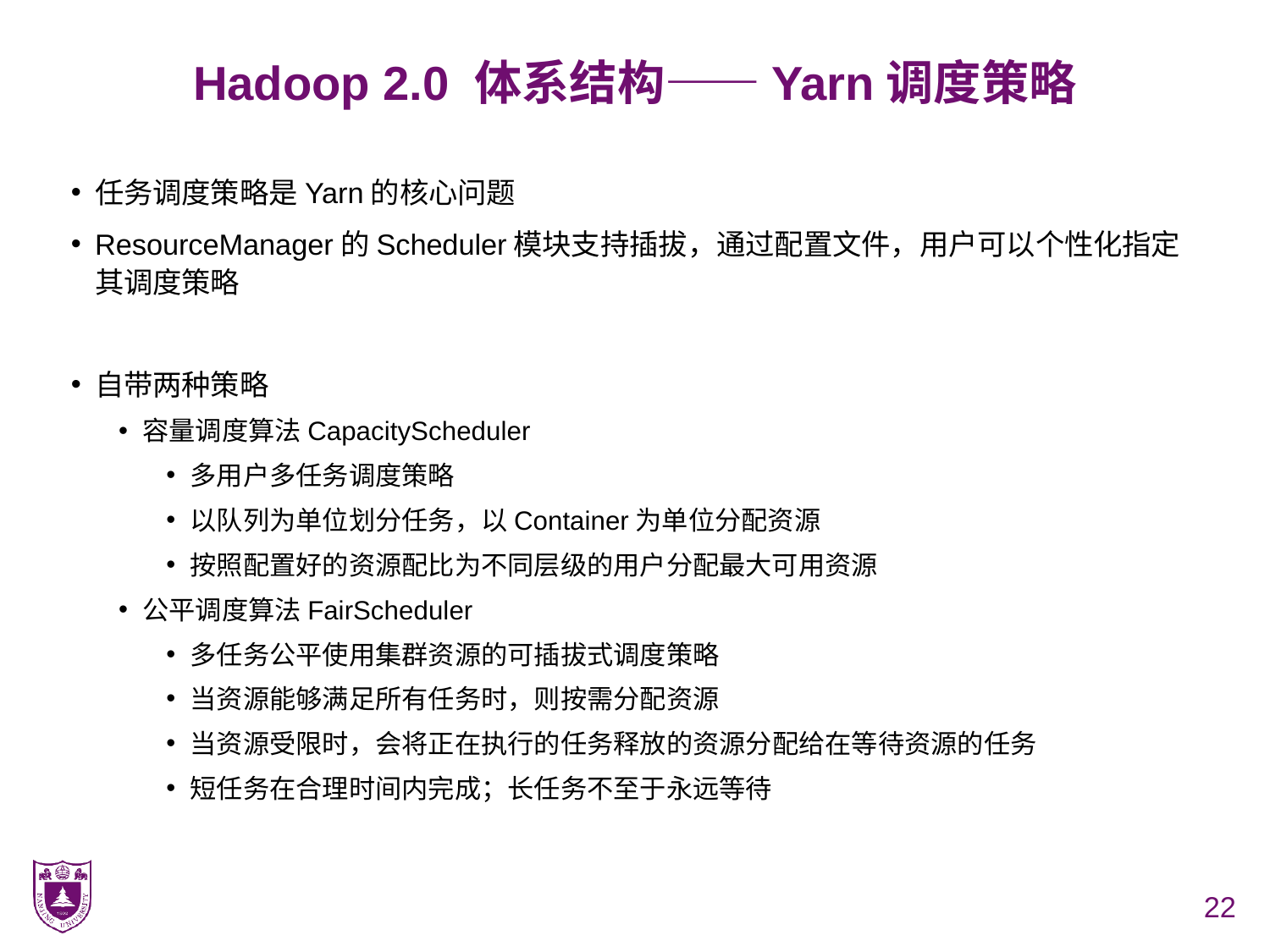

# Hadoop 2.0 体系结构——Yarn调度策略
任务调度策略是Yarn的核心问题
ResourceManager的Scheduler模块支持插拔，通过配置文件，用户可以个性化指定其调度策略

自带两种策略
容量调度算法CapacityScheduler
多用户多任务调度策略
以队列为单位划分任务，以Container为单位分配资源
按照配置好的资源配比为不同层级的用户分配最大可用资源
公平调度算法FairScheduler
多任务公平使用集群资源的可插拔式调度策略
当资源能够满足所有任务时，则按需分配资源
当资源受限时，会将正在执行的任务释放的资源分配给在等待资源的任务
短任务在合理时间内完成；长任务不至于永远等待

22